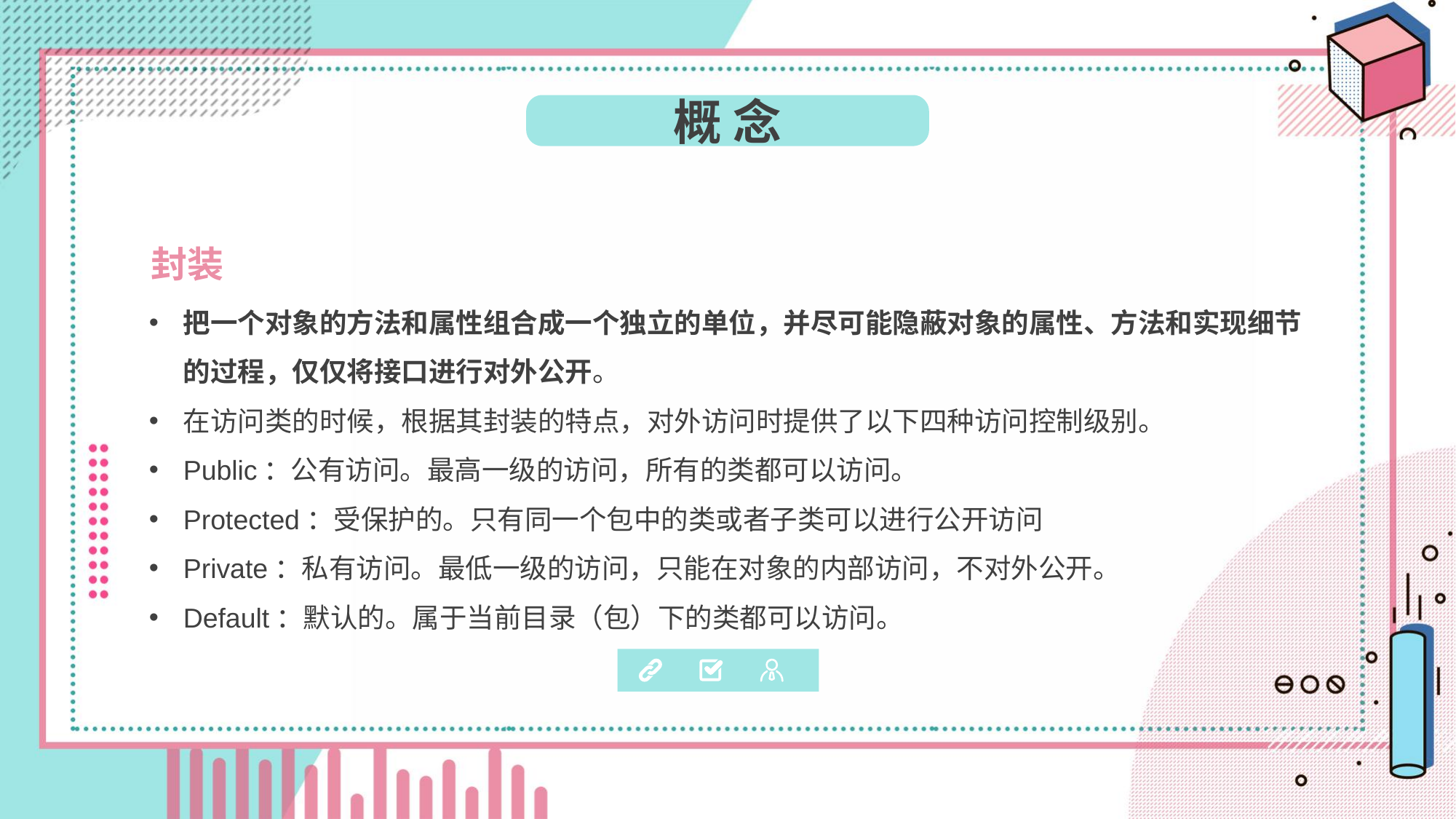

概 念
封装
把一个对象的方法和属性组合成一个独立的单位，并尽可能隐蔽对象的属性、方法和实现细节的过程，仅仅将接口进行对外公开。
在访问类的时候，根据其封装的特点，对外访问时提供了以下四种访问控制级别。
Public：公有访问。最高一级的访问，所有的类都可以访问。
Protected：受保护的。只有同一个包中的类或者子类可以进行公开访问
Private：私有访问。最低一级的访问，只能在对象的内部访问，不对外公开。
Default：默认的。属于当前目录（包）下的类都可以访问。